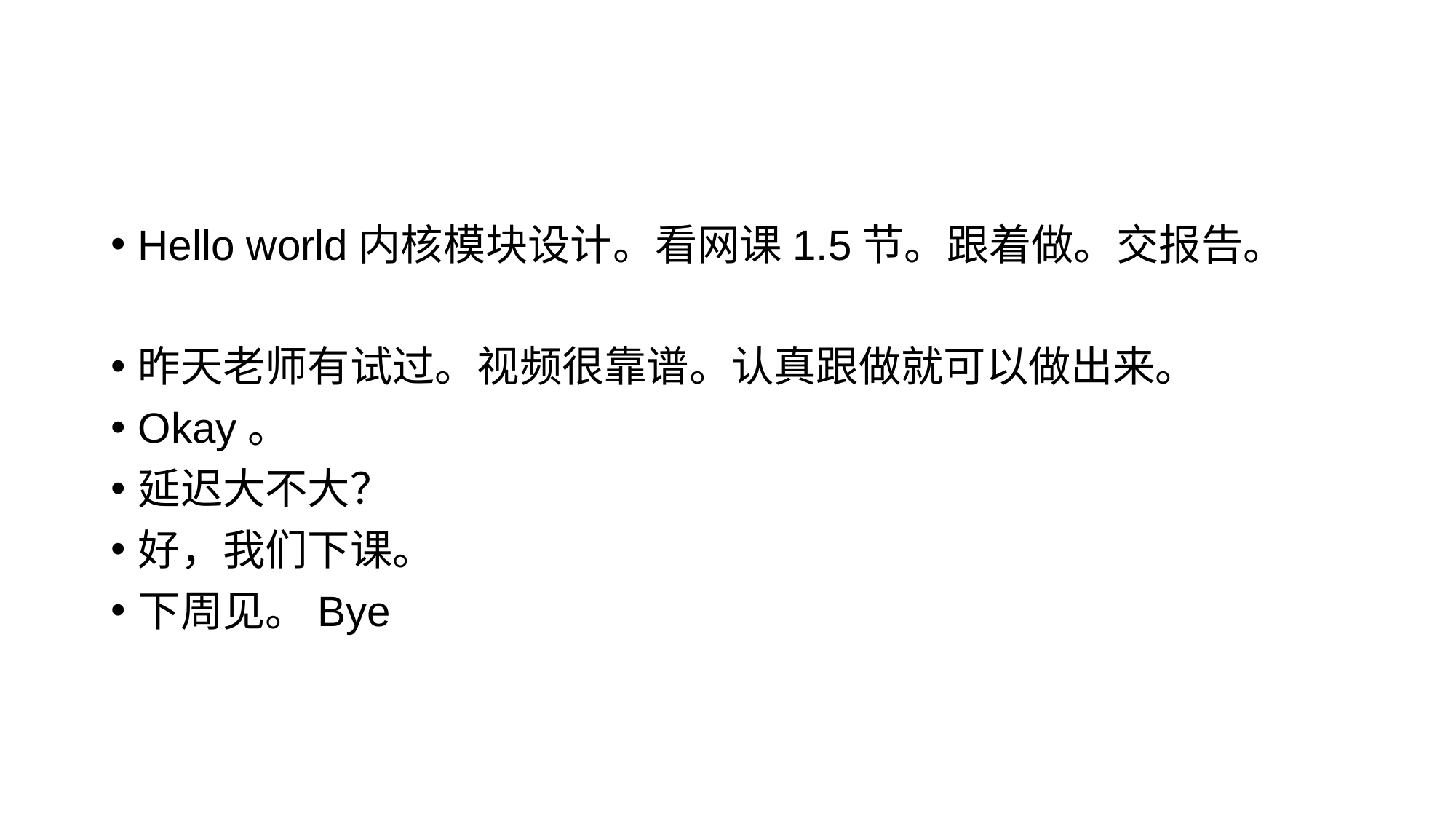

#
Hello world内核模块设计。看网课1.5节。跟着做。交报告。

昨天老师有试过。视频很靠谱。认真跟做就可以做出来。
Okay。
延迟大不大？
好，我们下课。
下周见。Bye